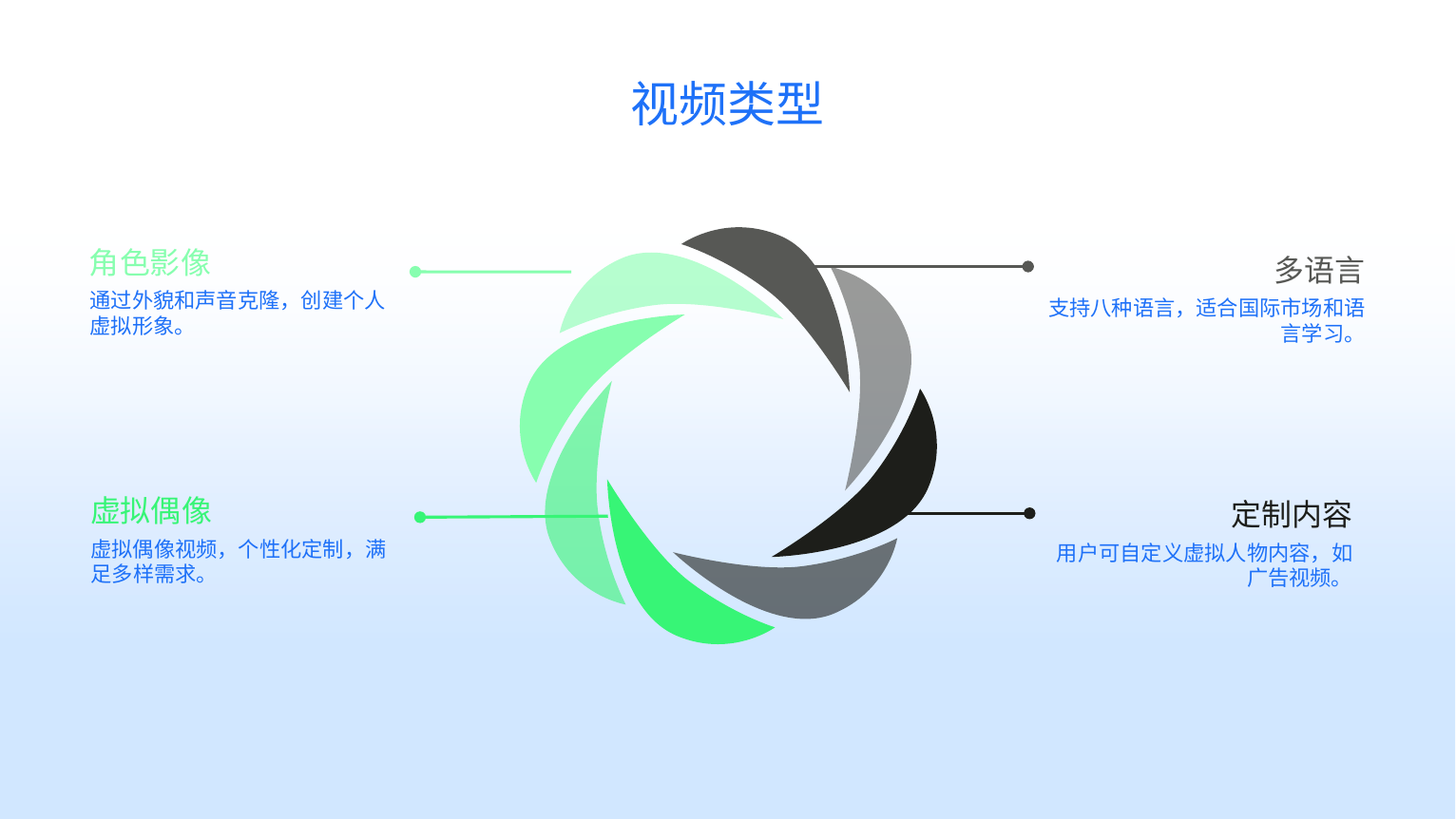

视频类型

角色影像
通过外貌和声音克隆，创建个人虚拟形象。
多语言
支持八种语言，适合国际市场和语言学习。
虚拟偶像
虚拟偶像视频，个性化定制，满足多样需求。
定制内容
用户可自定义虚拟人物内容，如广告视频。